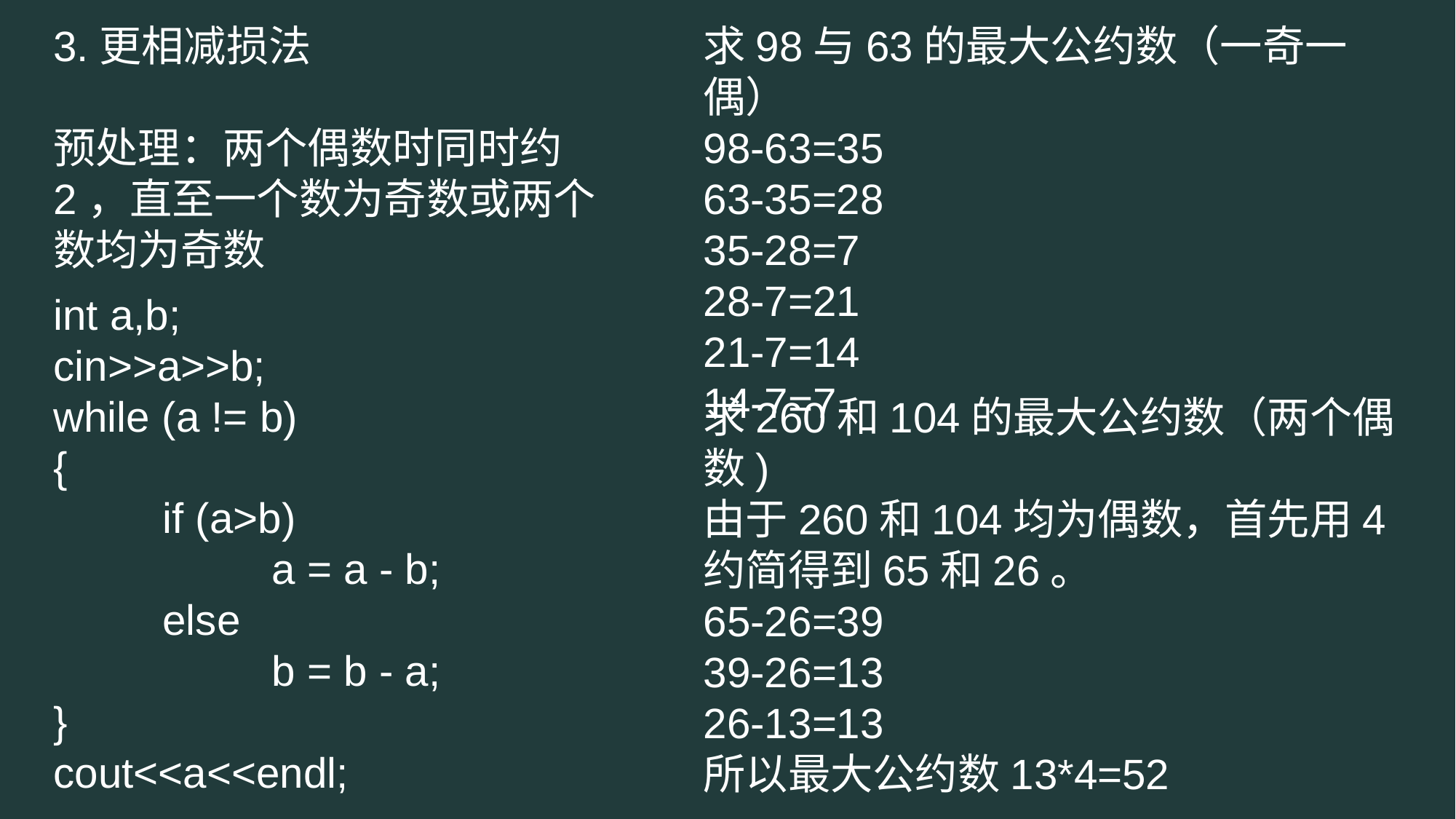

3.更相减损法

预处理：两个偶数时同时约2，直至一个数为奇数或两个数均为奇数
求98与63的最大公约数（一奇一偶）
98-63=35
63-35=28
35-28=7
28-7=21
21-7=14
14-7=7
int a,b;
cin>>a>>b;
while (a != b)
{
	if (a>b)
		a = a - b;
	else
		b = b - a;
}
cout<<a<<endl;
求260和104的最大公约数（两个偶数)
由于260和104均为偶数，首先用4约简得到65和26。
65-26=39
39-26=13
26-13=13
所以最大公约数13*4=52